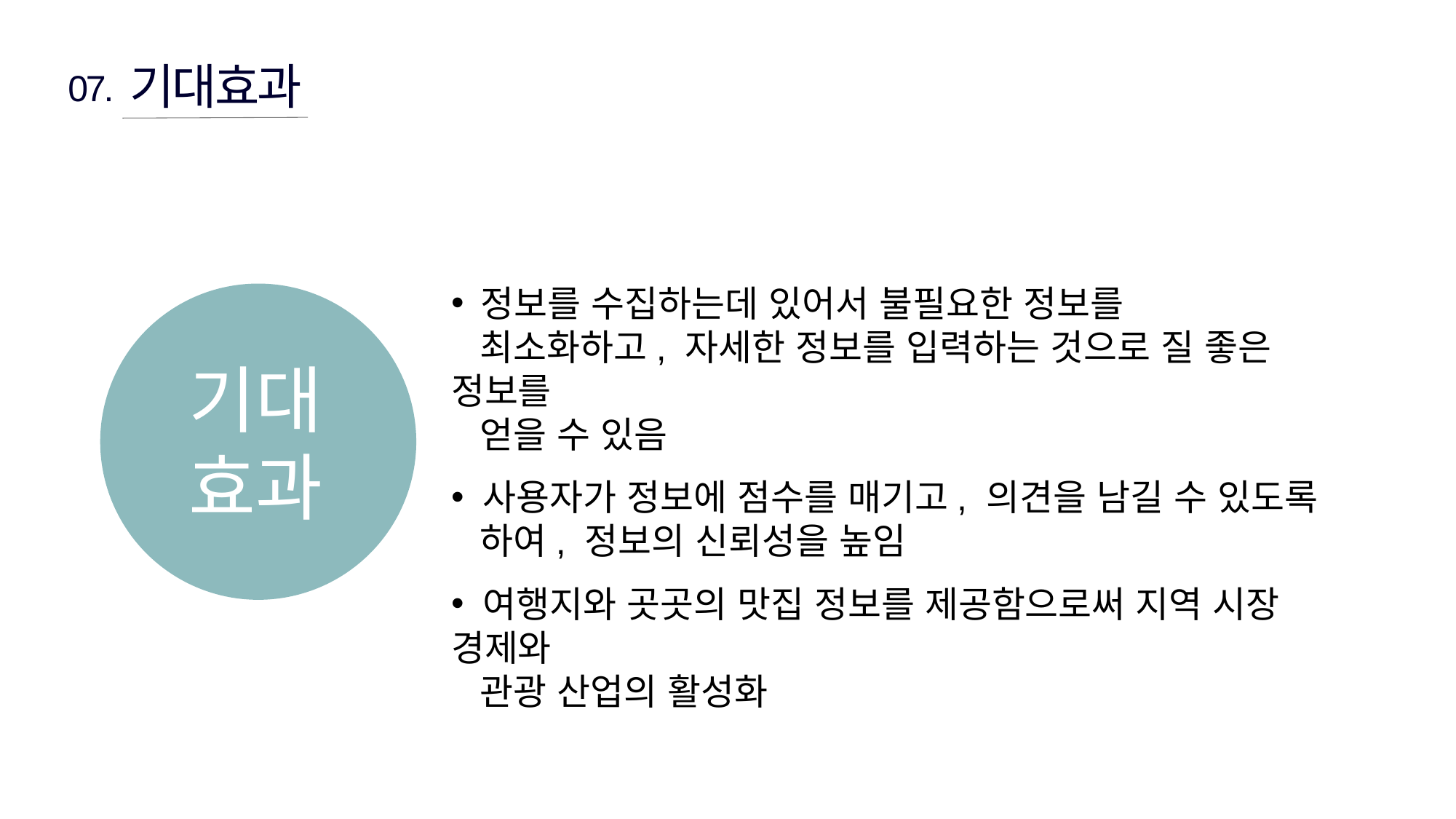

기대효과
07.
 정보를 수집하는데 있어서 불필요한 정보를
  최소화하고, 자세한 정보를 입력하는 것으로 질 좋은 정보를
  얻을 수 있음

 사용자가 정보에 점수를 매기고, 의견을 남길 수 있도록
  하여, 정보의 신뢰성을 높임

 여행지와 곳곳의 맛집 정보를 제공함으로써 지역 시장 경제와
  관광 산업의 활성화

기대효과